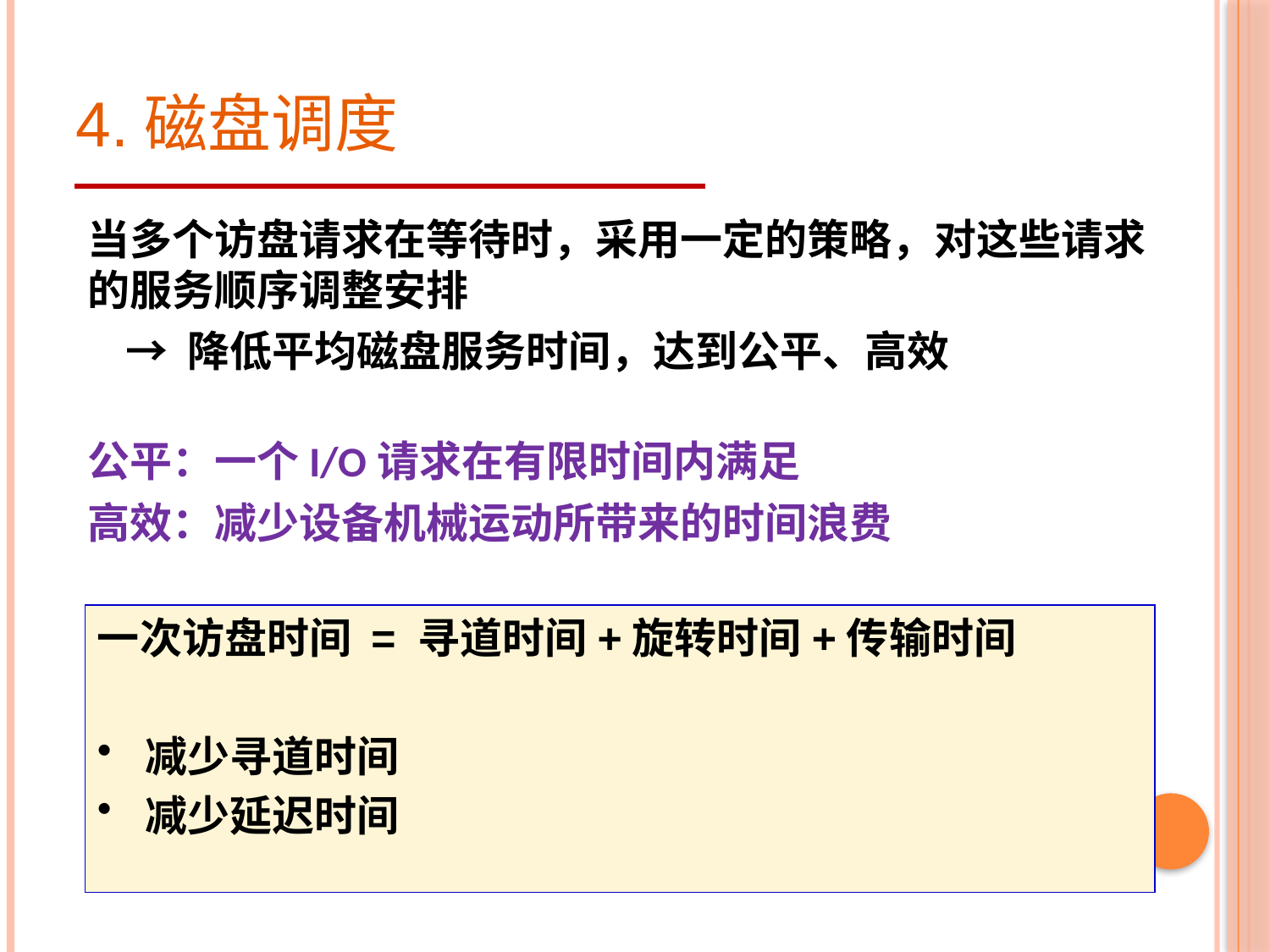

# 4.磁盘调度
当多个访盘请求在等待时，采用一定的策略，对这些请求的服务顺序调整安排
    → 降低平均磁盘服务时间，达到公平、高效

公平：一个I/O请求在有限时间内满足
高效：减少设备机械运动所带来的时间浪费
一次访盘时间 = 寻道时间+旋转时间+传输时间

减少寻道时间
减少延迟时间